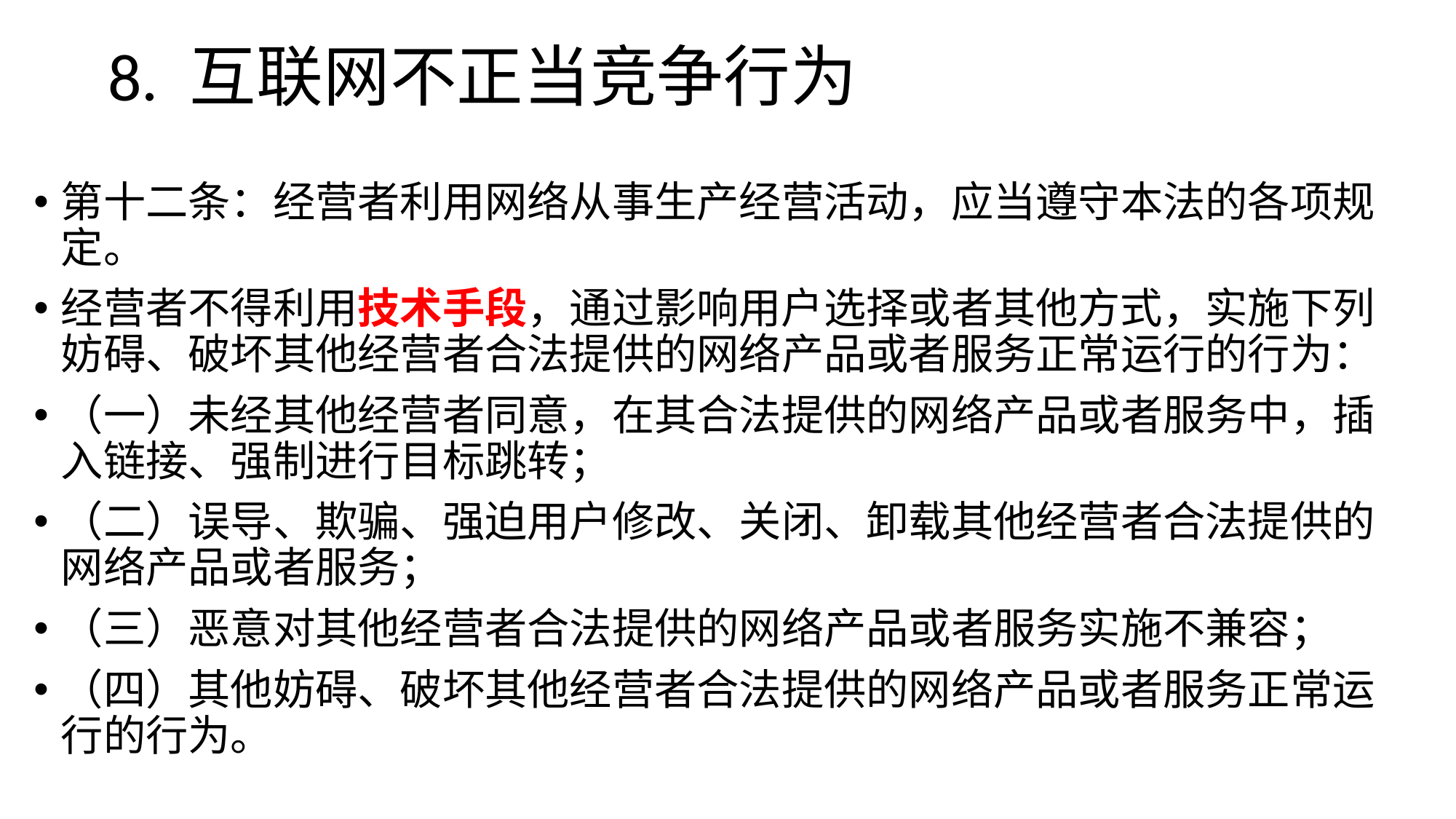

# 8. 互联网不正当竞争行为
第十二条：经营者利用网络从事生产经营活动，应当遵守本法的各项规定。
经营者不得利用技术手段，通过影响用户选择或者其他方式，实施下列妨碍、破坏其他经营者合法提供的网络产品或者服务正常运行的行为：
（一）未经其他经营者同意，在其合法提供的网络产品或者服务中，插入链接、强制进行目标跳转；
（二）误导、欺骗、强迫用户修改、关闭、卸载其他经营者合法提供的网络产品或者服务；
（三）恶意对其他经营者合法提供的网络产品或者服务实施不兼容；
（四）其他妨碍、破坏其他经营者合法提供的网络产品或者服务正常运行的行为。